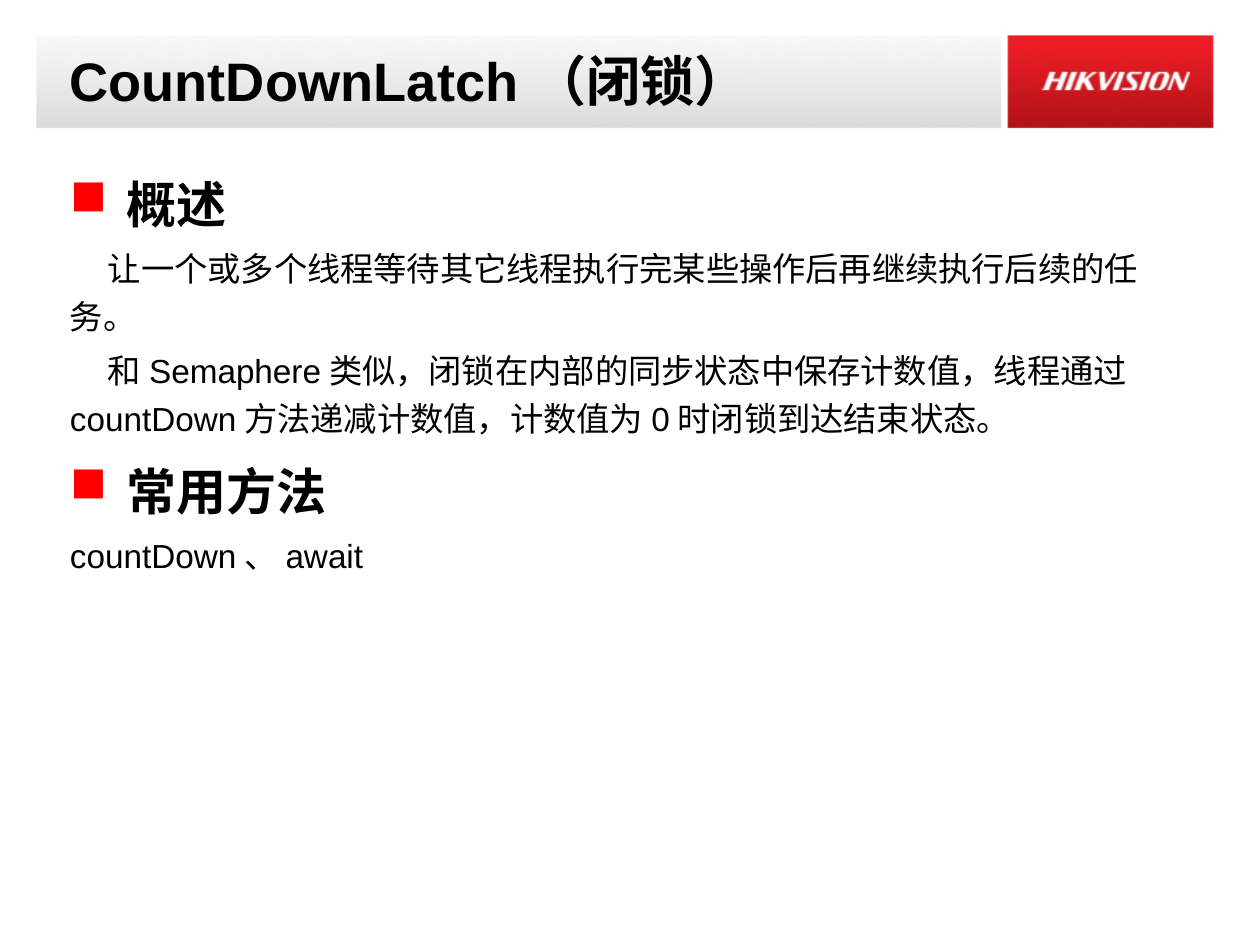

# CountDownLatch（闭锁）
概述
    让一个或多个线程等待其它线程执行完某些操作后再继续执行后续的任务。
    和Semaphere类似，闭锁在内部的同步状态中保存计数值，线程通过countDown方法递减计数值，计数值为0时闭锁到达结束状态。
常用方法
countDown、await